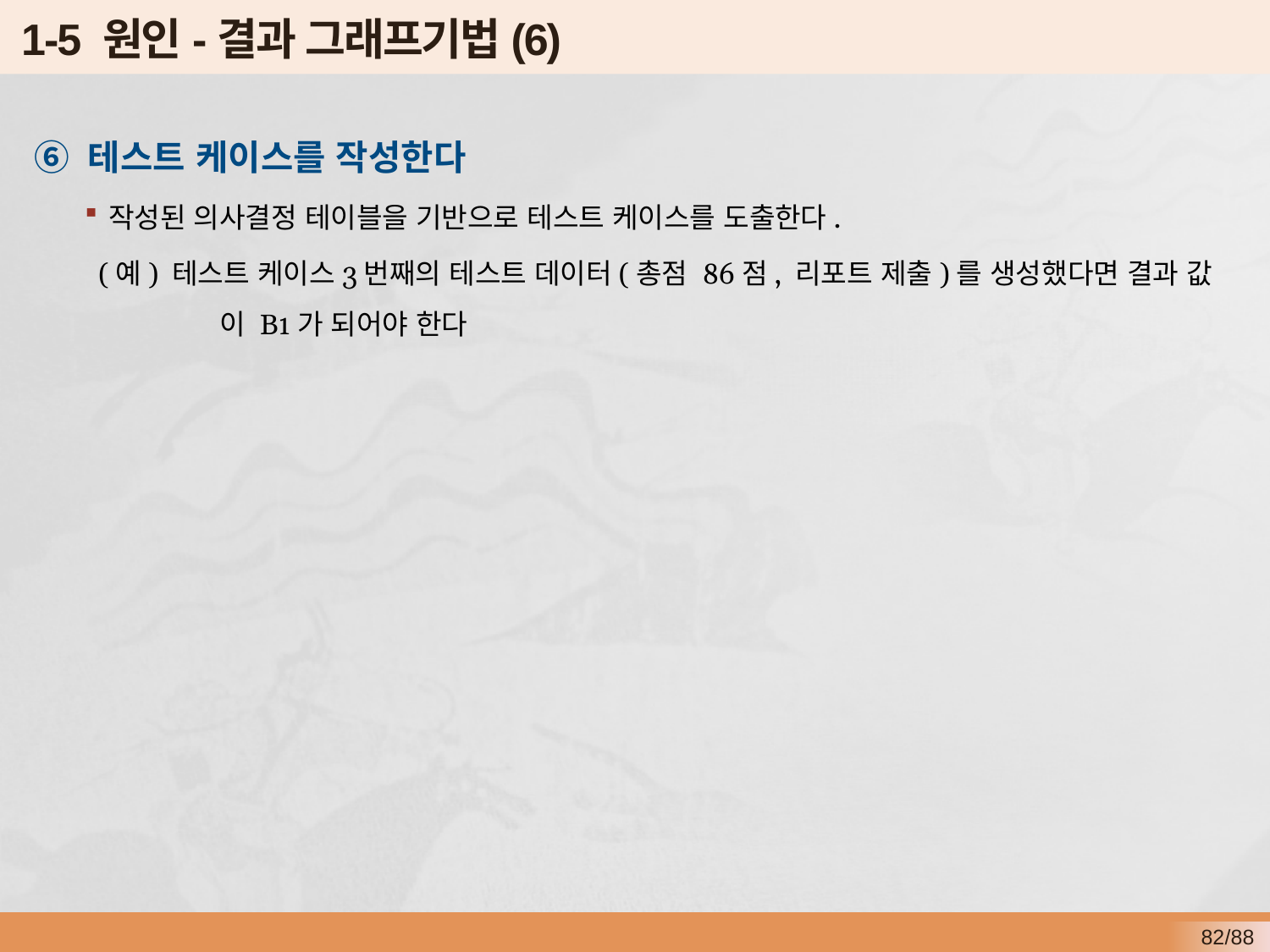

# 1-5 원인-결과 그래프기법(6)
⑥ 테스트 케이스를 작성한다
작성된 의사결정 테이블을 기반으로 테스트 케이스를 도출한다.
  (예) 테스트 케이스3번째의 테스트 데이터(총점 86점, 리포트 제출)를 생성했다면 결과 값   	 이 B1가 되어야 한다